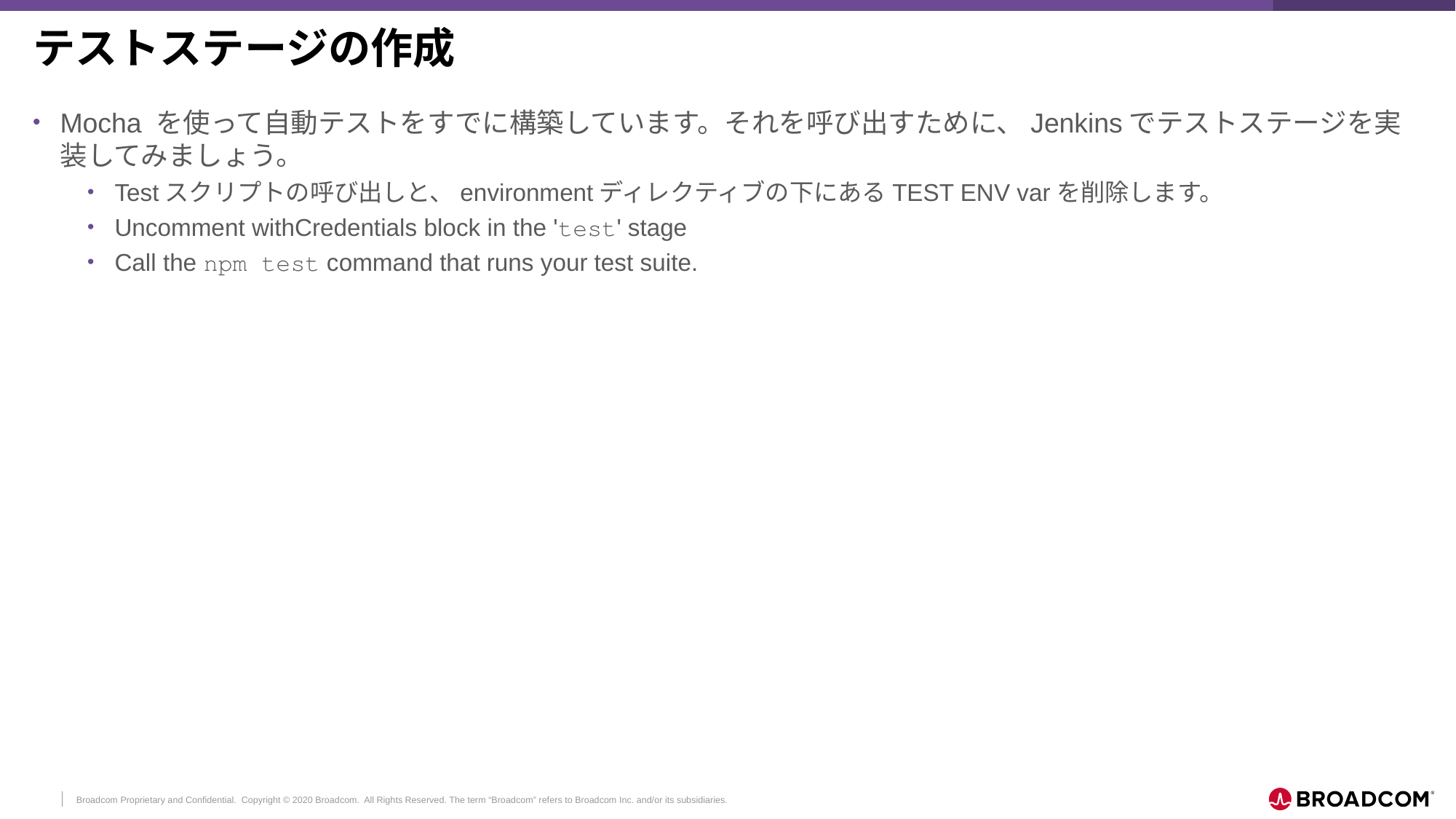

# テストステージの作成
Mocha を使って自動テストをすでに構築しています。それを呼び出すために、Jenkinsでテストステージを実装してみましょう。
Testスクリプトの呼び出しと、environmentディレクティブの下にあるTEST ENV varを削除します。
Uncomment withCredentials block in the 'test' stage
Call the npm test command that runs your test suite.